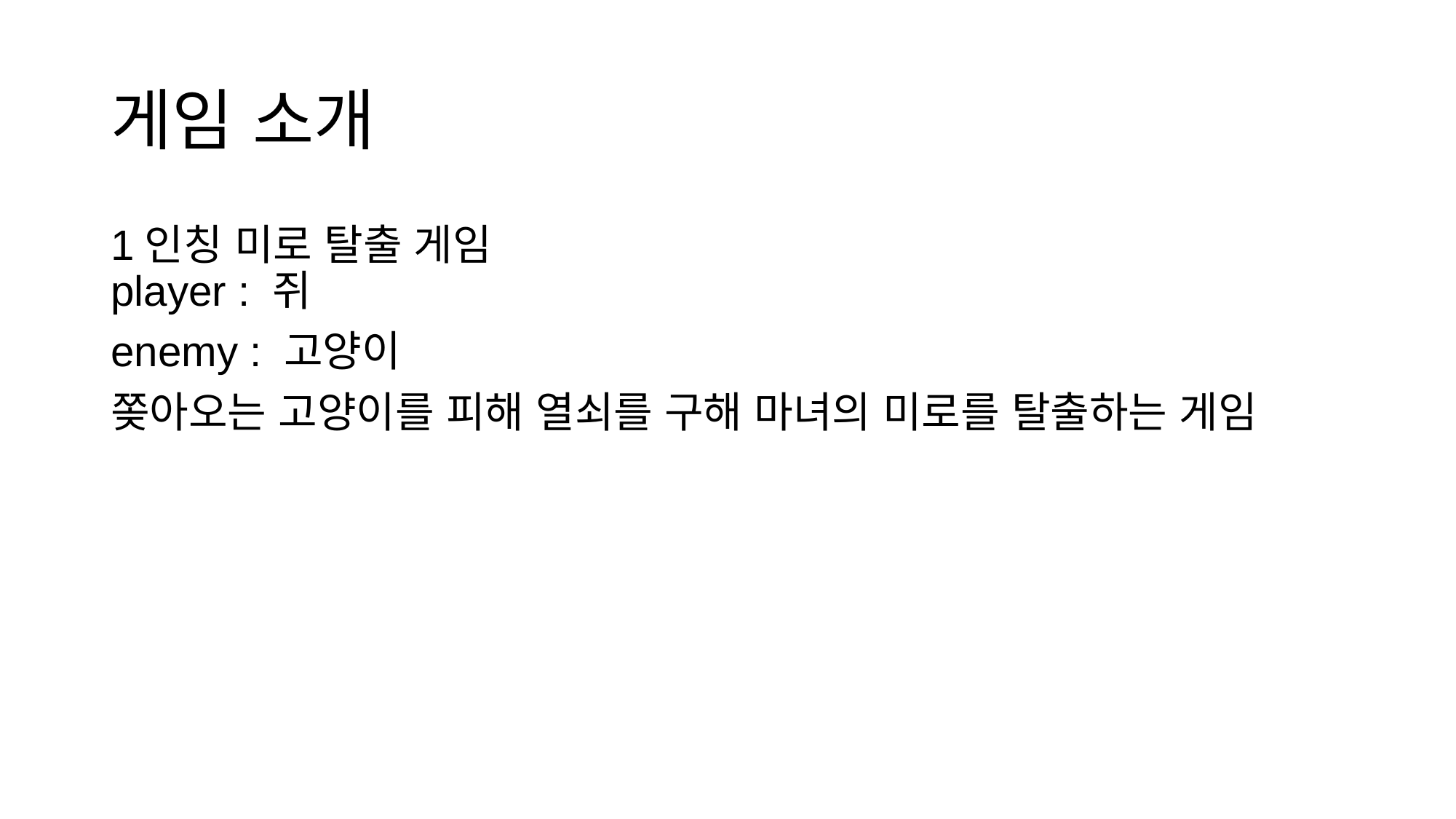

# 게임 소개
1인칭 미로 탈출 게임
player : 쥐
enemy : 고양이
쫒아오는 고양이를 피해 열쇠를 구해 마녀의 미로를 탈출하는 게임